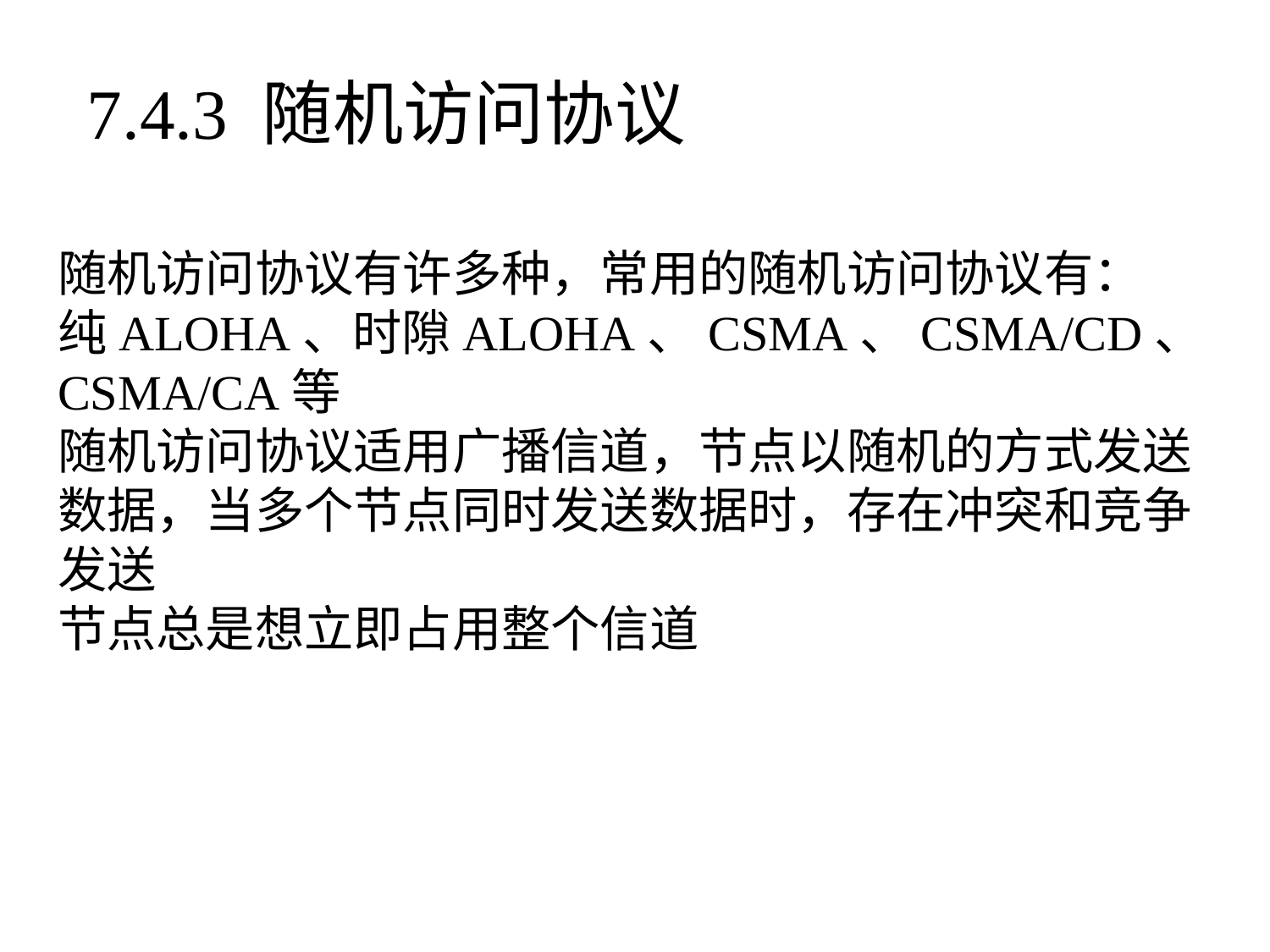

7.4.3 随机访问协议
随机访问协议有许多种，常用的随机访问协议有：
纯ALOHA、时隙ALOHA、CSMA、CSMA/CD、CSMA/CA等
随机访问协议适用广播信道，节点以随机的方式发送数据，当多个节点同时发送数据时，存在冲突和竞争发送
节点总是想立即占用整个信道